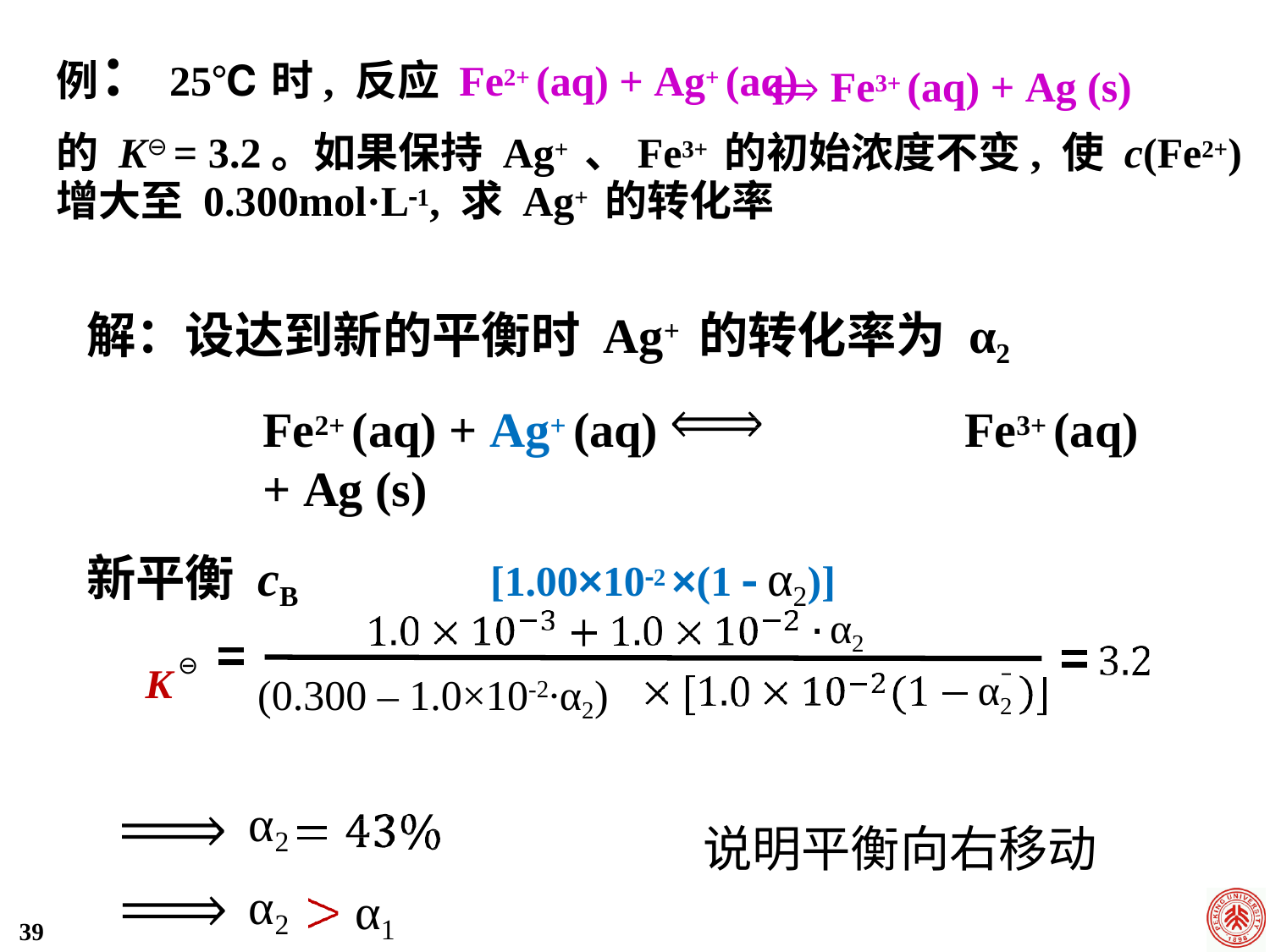

例：25℃时, 反应 Fe2+ (aq) + Ag+ (aq)
的 K⊖ = 3.2。如果保持 Ag+ 、Fe3+ 的初始浓度不变, 使 c(Fe2+) 增大至 0.300mol·L−1, 求 Ag+ 的转化率
Fe3+ (aq) + Ag (s)

解：设达到新的平衡时 Ag+ 的转化率为 α2
Fe2+ (aq) + Ag+ (aq)	Fe3+ (aq) + Ag (s)
新平衡 cB	[1.00×10−2 ×(1 − α2)]

α2
K ⊖

α2
(0.300 – 1.0×10-2∙α2)

α2

说明平衡向右移动

α2
α1

39